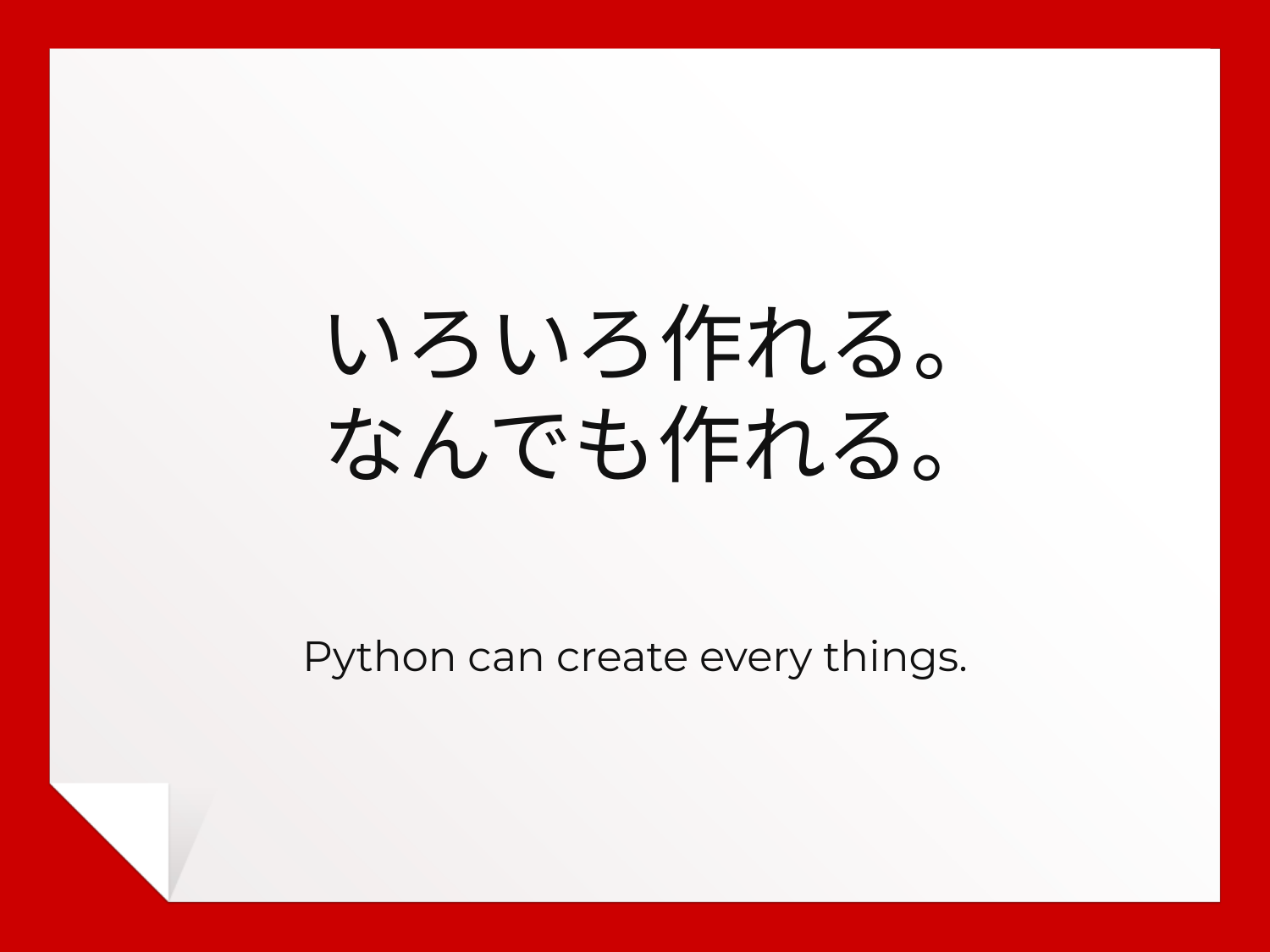

いろいろ作れる。
なんでも作れる。
Python can create every things.